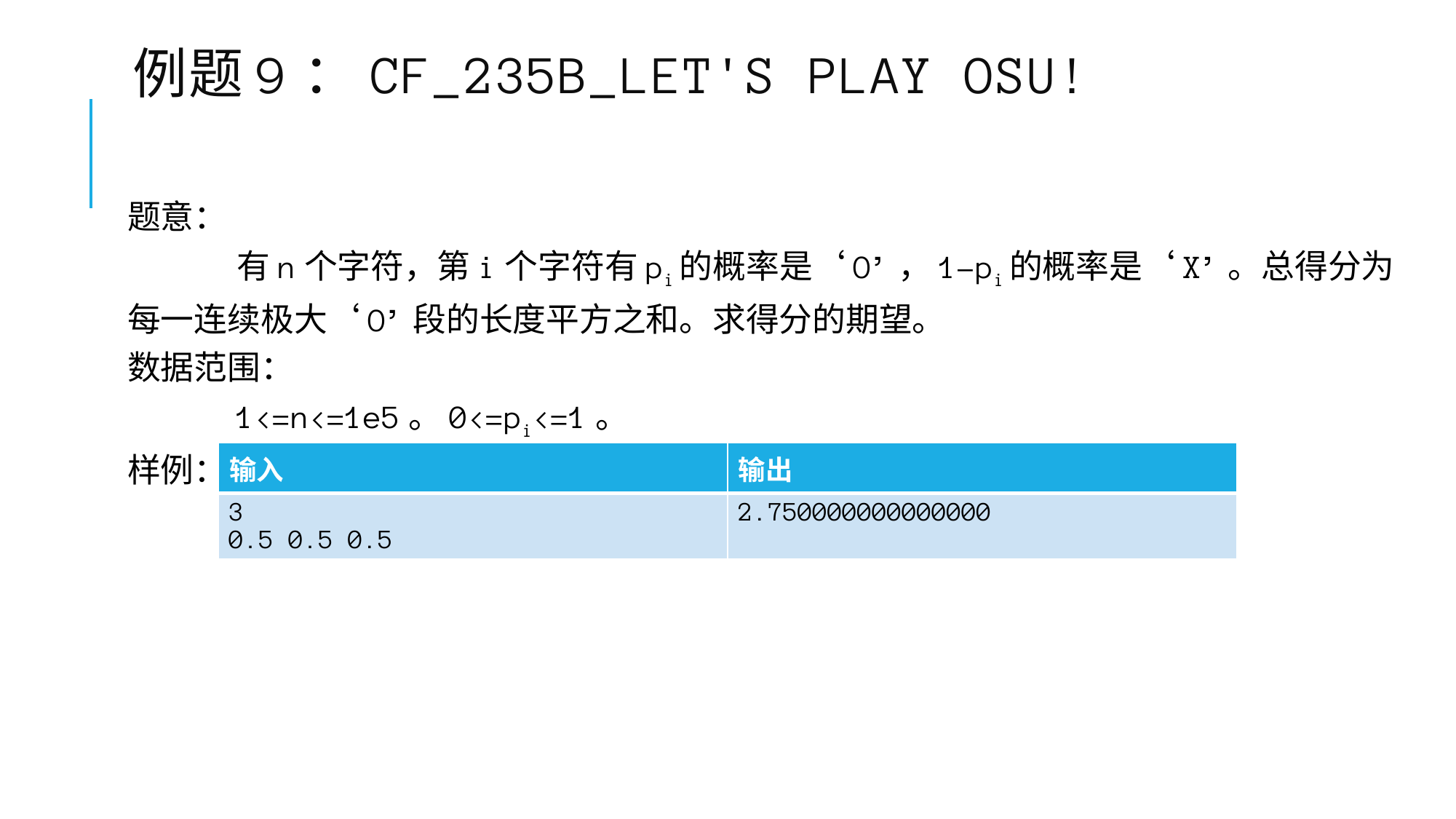

# 例题9：cf_235B_Let's Play Osu!
题意：
	有n个字符，第i个字符有pi的概率是‘O’，1-pi的概率是‘X’。总得分为每一连续极大‘O’段的长度平方之和。求得分的期望。
数据范围：
	1<=n<=1e5。0<=pi<=1。
样例：
| 输入 | 输出 |
| --- | --- |
| 3 0.5 0.5 0.5 | 2.750000000000000 |